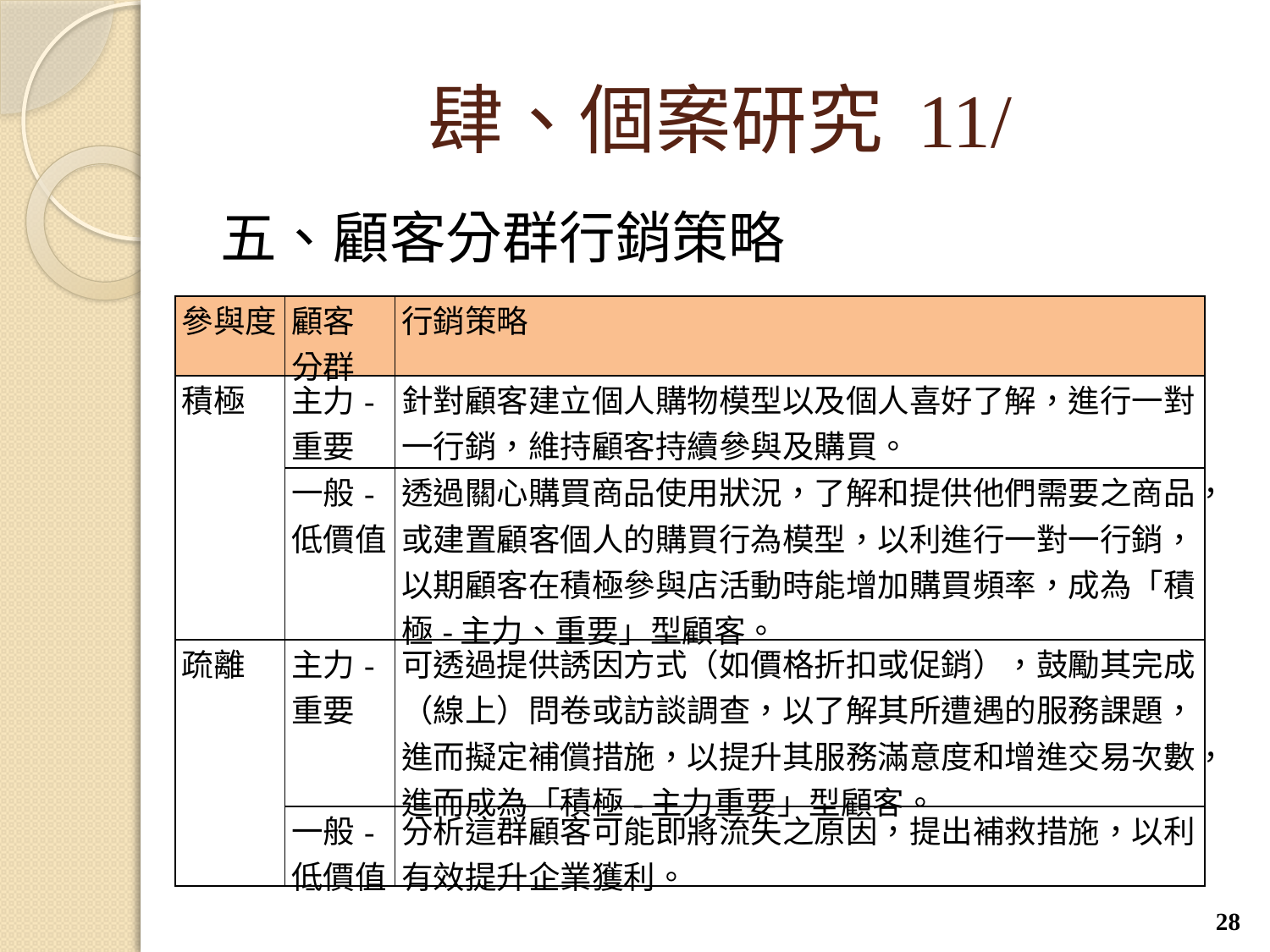

# 肆、個案研究 11/
五、顧客分群行銷策略
| 參與度 | 顧客 分群 | 行銷策略 |
| --- | --- | --- |
| 積極 | 主力-重要 | 針對顧客建立個人購物模型以及個人喜好了解，進行一對一行銷，維持顧客持續參與及購買。 |
|  | 一般-低價值 | 透過關心購買商品使用狀況，了解和提供他們需要之商品，或建置顧客個人的購買行為模型，以利進行一對一行銷，以期顧客在積極參與店活動時能增加購買頻率，成為「積極-主力、重要」型顧客。 |
| 疏離 | 主力-重要 | 可透過提供誘因方式（如價格折扣或促銷），鼓勵其完成（線上）問卷或訪談調查，以了解其所遭遇的服務課題，進而擬定補償措施，以提升其服務滿意度和增進交易次數，進而成為「積極-主力重要」型顧客。 |
|  | 一般-低價值 | 分析這群顧客可能即將流失之原因，提出補救措施，以利有效提升企業獲利。 |
28